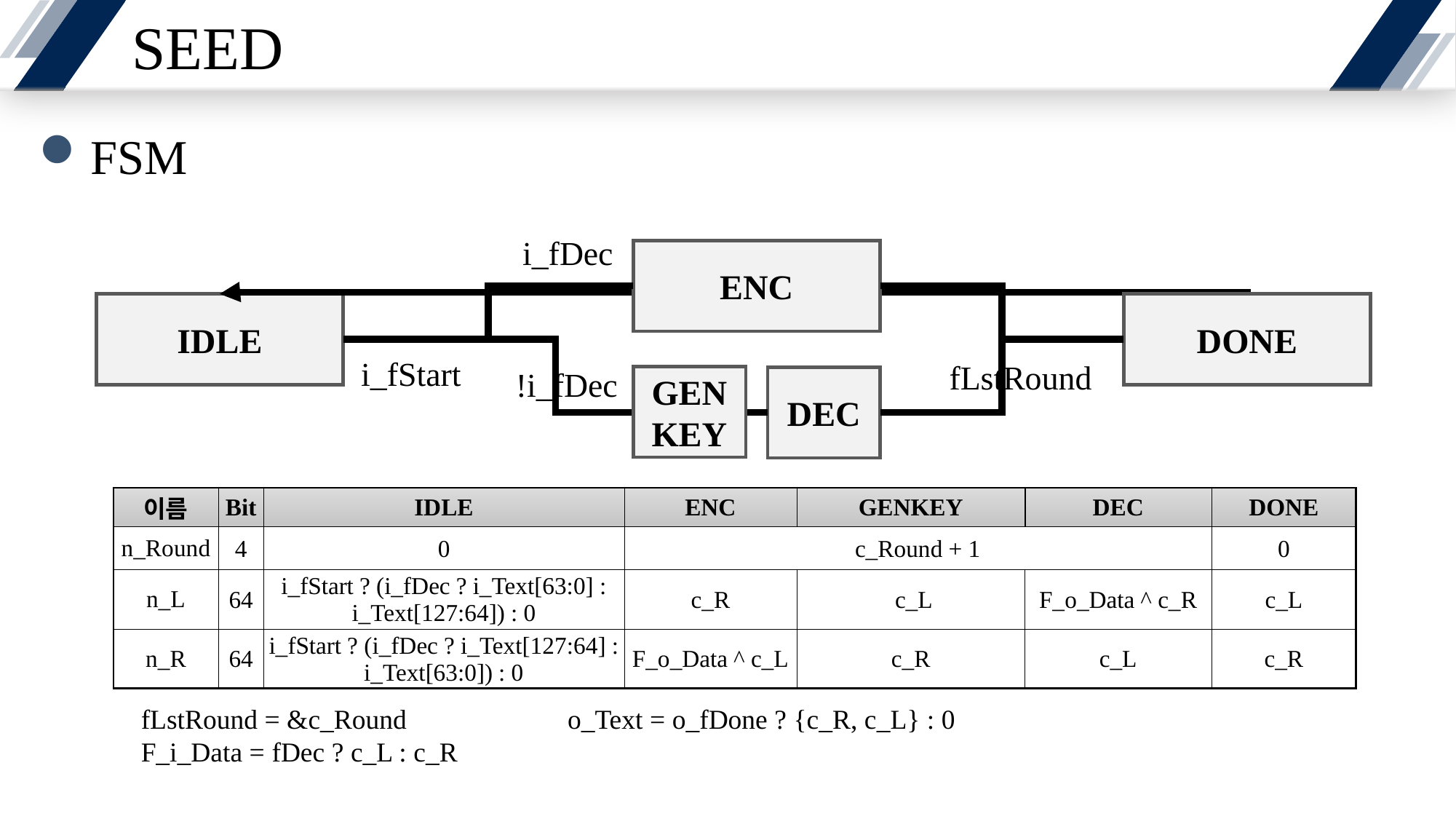

SEED
FSM

i_fDec
ENC
IDLE
DONE
i_fStart
fLstRound
!i_fDec
GENKEY
DEC
| 이름 | Bit | IDLE | ENC | GENKEY | DEC | DONE |
| --- | --- | --- | --- | --- | --- | --- |
| n\_Round | 4 | 0 | c\_Round + 1 |  |  | 0 |
| n\_L | 64 | i\_fStart ? (i\_fDec ? i\_Text[63:0] : i\_Text[127:64]) : 0 | c\_R | c\_L | F\_o\_Data ^ c\_R | c\_L |
| n\_R | 64 | i\_fStart ? (i\_fDec ? i\_Text[127:64] : i\_Text[63:0]) : 0 | F\_o\_Data ^ c\_L | c\_R | c\_L | c\_R |
fLstRound = &c_Round
F_i_Data = fDec ? c_L : c_R
o_Text = o_fDone ? {c_R, c_L} : 0